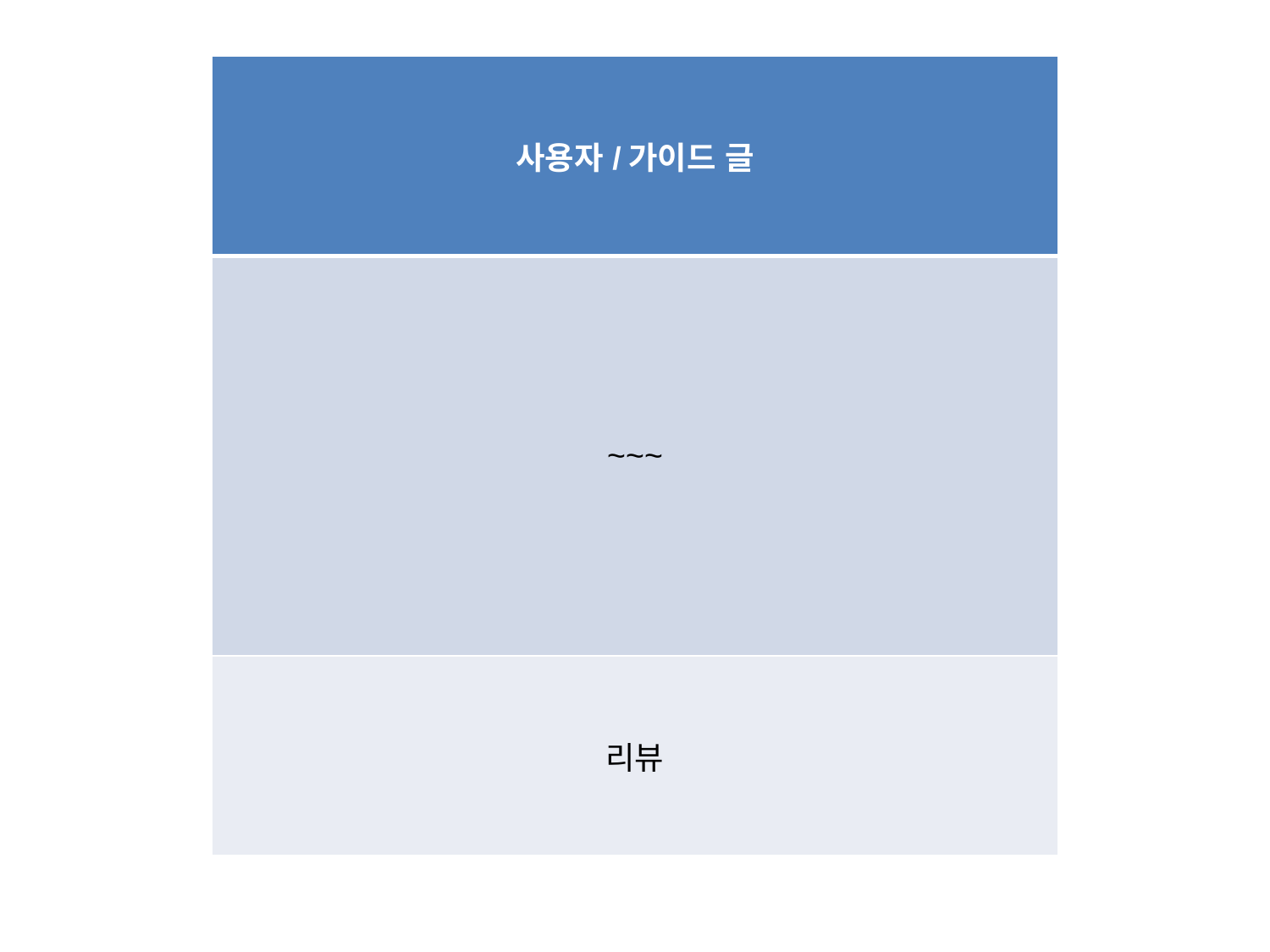

| 사용자/가이드 글 |
| --- |
| ~~~ |
| 리뷰 |